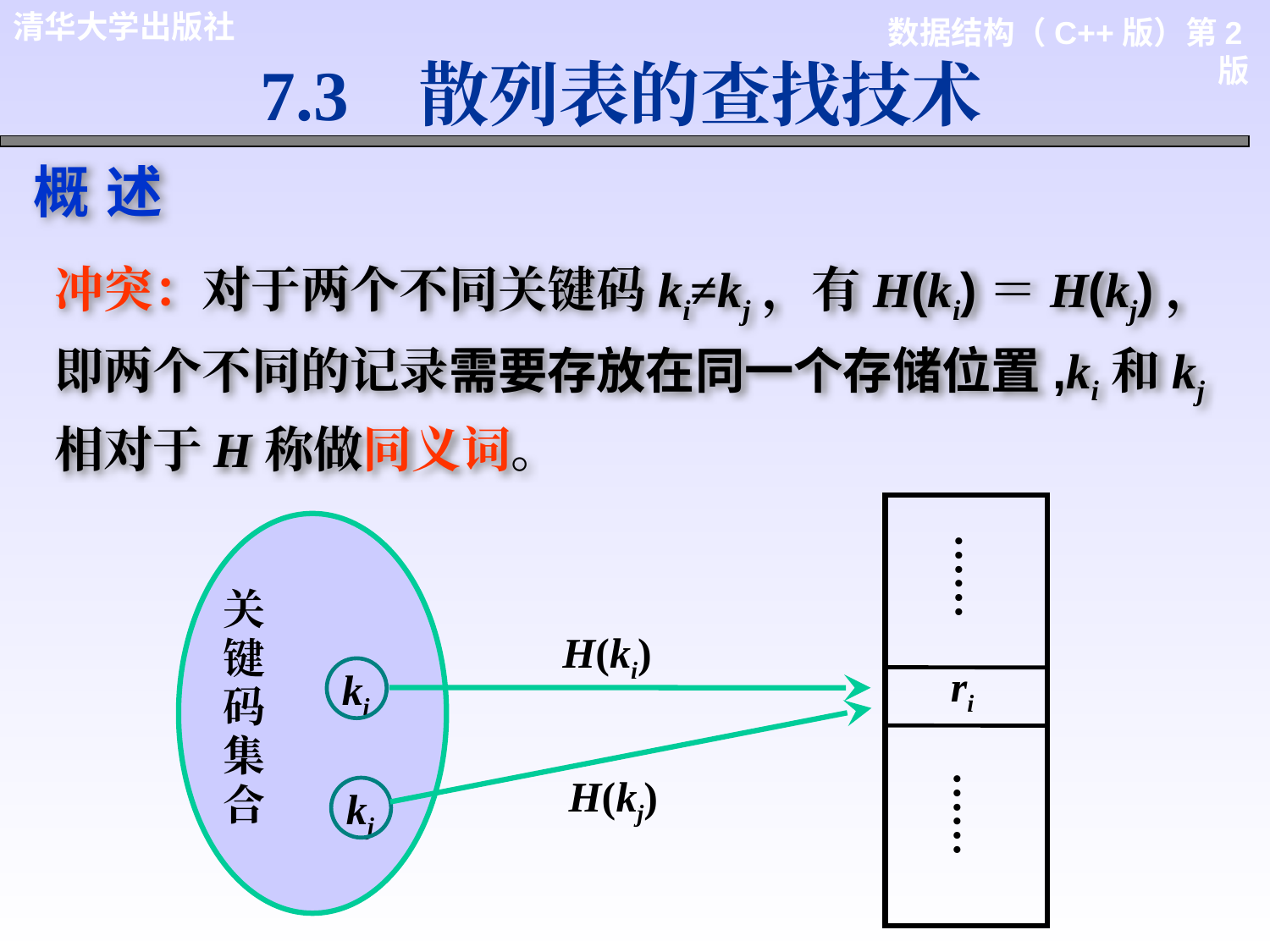

7.3   散列表的查找技术
概 述
冲突：对于两个不同关键码ki≠kj，有H(ki)＝H(kj)，即两个不同的记录需要存放在同一个存储位置,ki和kj相对于H称做同义词。

     ri

……
关键码集合
H(ki)

ki
H(kj)

kj
……